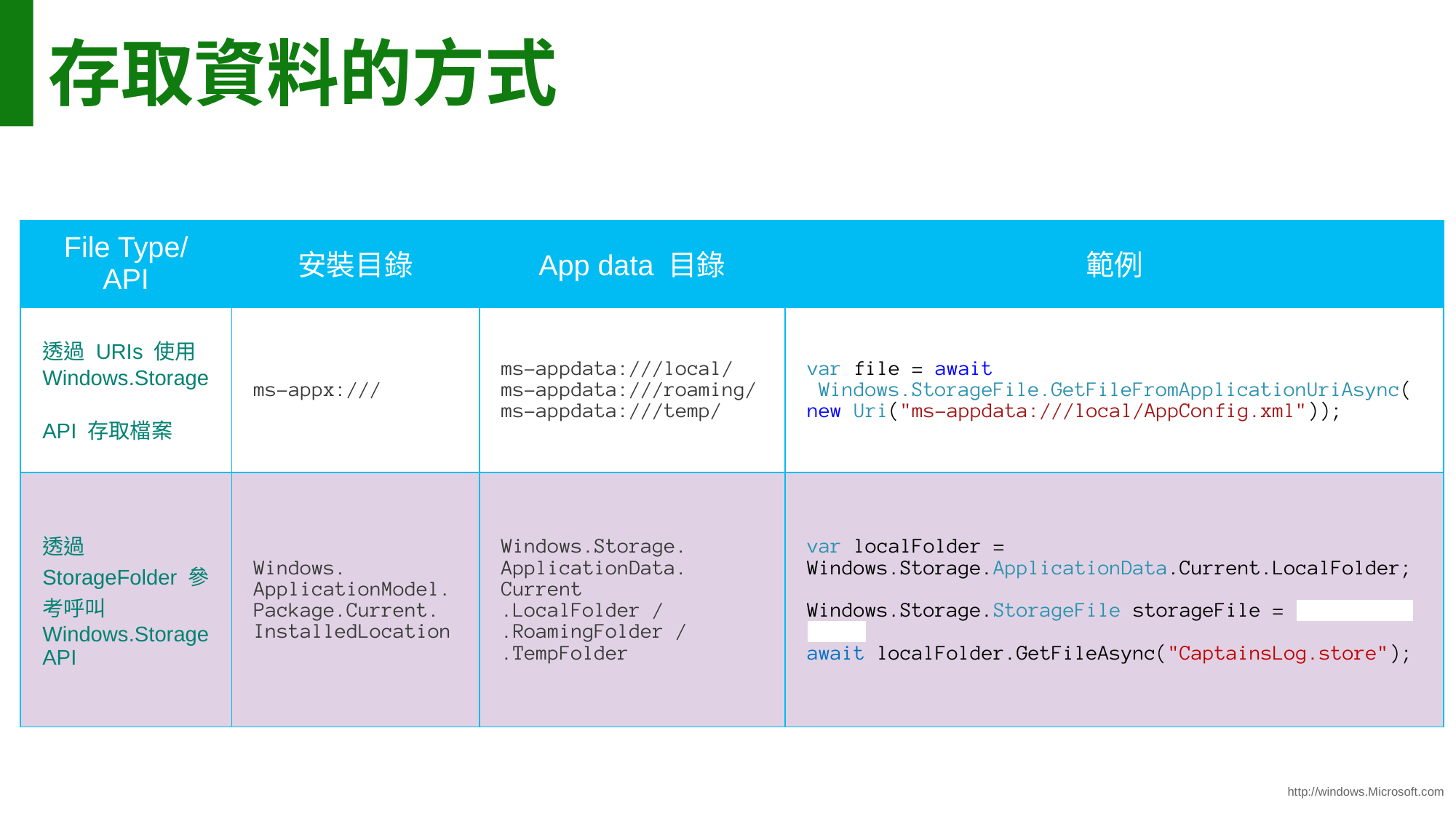

# 存取資料的方式
| File Type/ API | 安裝目錄 | App data 目錄 | 範例 |
| --- | --- | --- | --- |
| 透過 URIs 使用 Windows.Storage API 存取檔案 | ms-appx:/// | ms-appdata:///local/ ms-appdata:///roaming/ ms-appdata:///temp/ | var file = await Windows.StorageFile.GetFileFromApplicationUriAsync( new Uri("ms-appdata:///local/AppConfig.xml")); |
| 透過 StorageFolder 參考呼叫 Windows.Storage API | Windows. ApplicationModel.Package.Current. InstalledLocation | Windows.Storage. ApplicationData. Current .LocalFolder / .RoamingFolder / .TempFolder | var localFolder = Windows.Storage.ApplicationData.Current.LocalFolder; Windows.Storage.StorageFile storageFile = await localFolder.GetFileAsync("CaptainsLog.store"); |